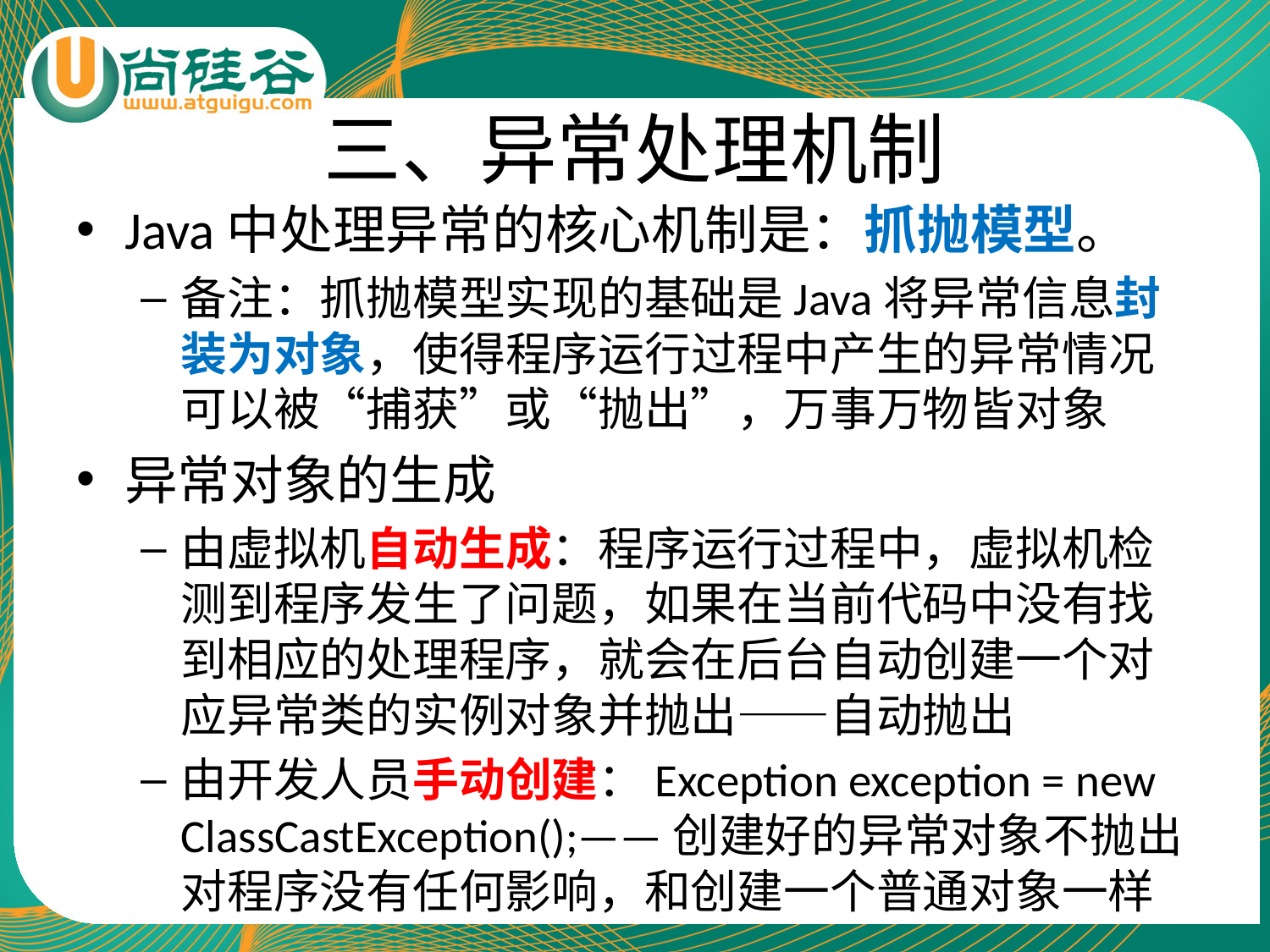

# 三、异常处理机制
Java中处理异常的核心机制是：抓抛模型。
备注：抓抛模型实现的基础是Java将异常信息封装为对象，使得程序运行过程中产生的异常情况可以被“捕获”或“抛出”，万事万物皆对象
异常对象的生成
由虚拟机自动生成：程序运行过程中，虚拟机检测到程序发生了问题，如果在当前代码中没有找到相应的处理程序，就会在后台自动创建一个对应异常类的实例对象并抛出——自动抛出
由开发人员手动创建：Exception exception = new ClassCastException();——创建好的异常对象不抛出对程序没有任何影响，和创建一个普通对象一样